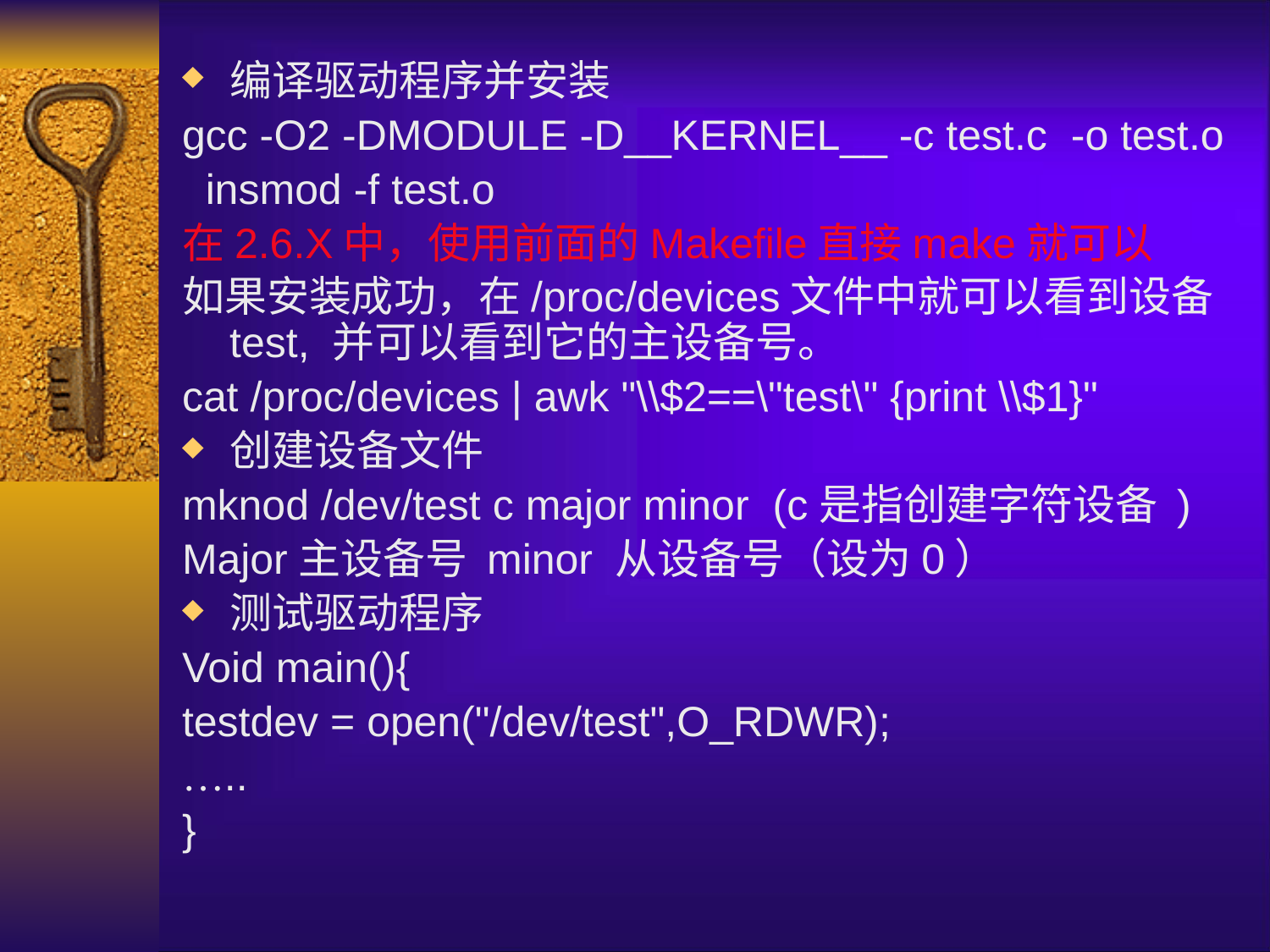

编译驱动程序并安装
gcc -O2 -DMODULE -D__KERNEL__ -c test.c  -o test.o
  insmod -f test.o
在2.6.X中，使用前面的Makefile直接make就可以
如果安装成功，在/proc/devices文件中就可以看到设备test, 并可以看到它的主设备号。
cat /proc/devices | awk "\\$2==\"test\" {print \\$1}"
创建设备文件
mknod /dev/test c major minor  (c是指创建字符设备 )
Major主设备号 minor 从设备号（设为0）
测试驱动程序
Void main(){
testdev = open("/dev/test",O_RDWR);
…..
}